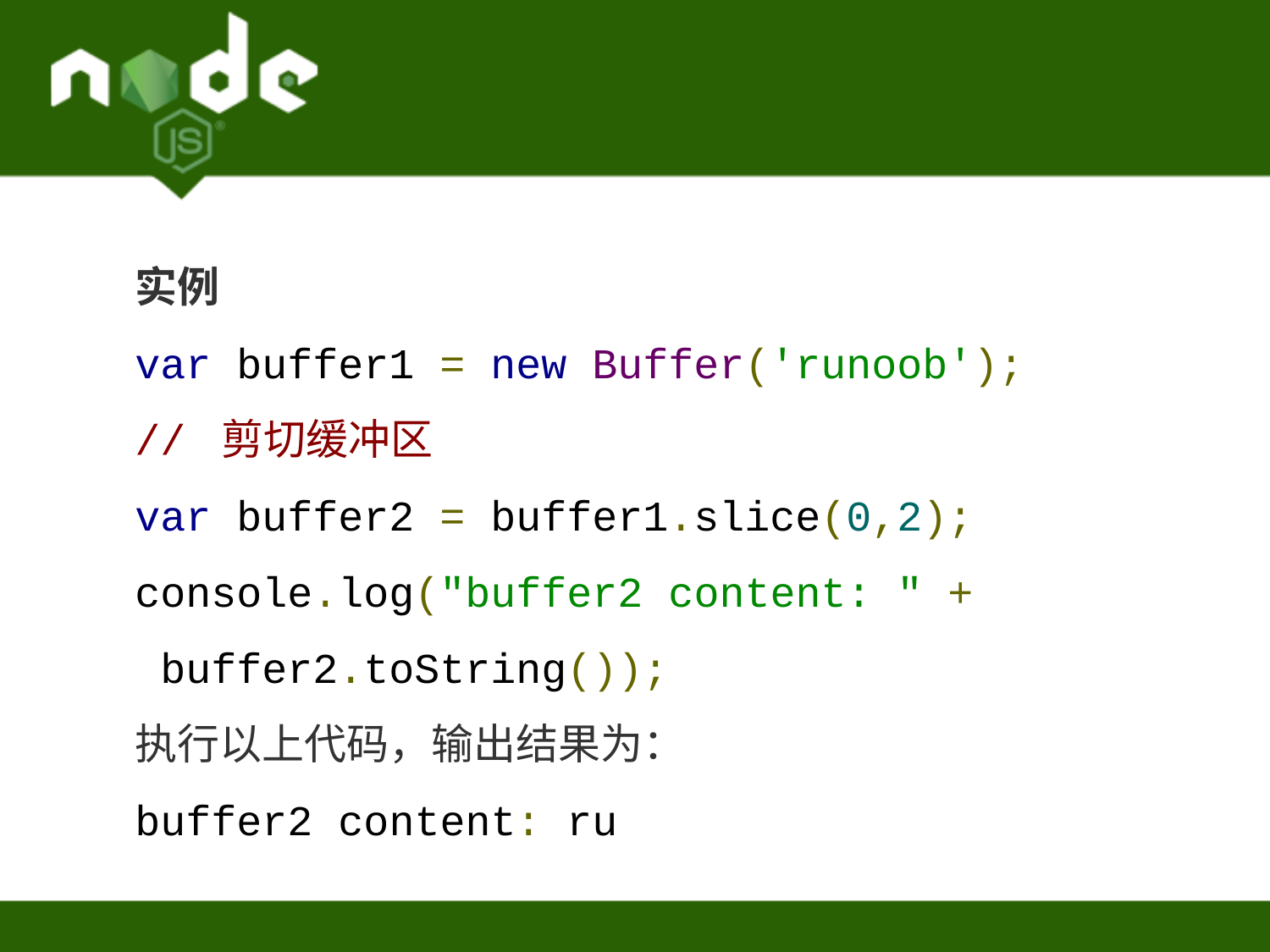

实例
var buffer1 = new Buffer('runoob');
// 剪切缓冲区
var buffer2 = buffer1.slice(0,2);
console.log("buffer2 content: " +
 buffer2.toString());
执行以上代码，输出结果为：
buffer2 content: ru